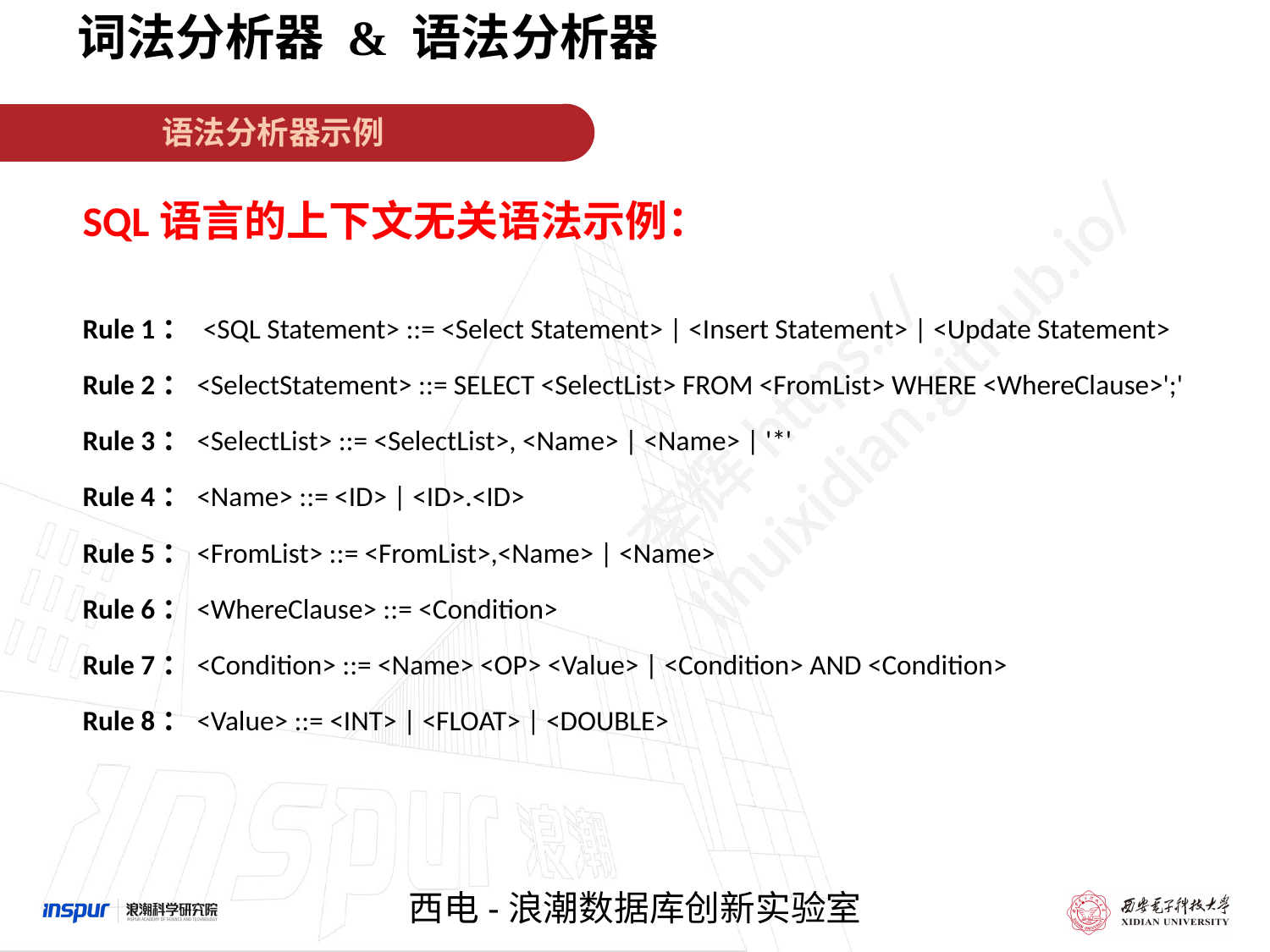

词法分析器 & 语法分析器

语法分析器示例
SQL语言的上下文无关语法示例：

Rule 1： <SQL Statement> ::= <Select Statement> | <Insert Statement> | <Update Statement>
Rule 2：<SelectStatement> ::= SELECT <SelectList> FROM <FromList> WHERE <WhereClause>';'
Rule 3：<SelectList> ::= <SelectList>, <Name> | <Name> | '*'
Rule 4：<Name> ::= <ID> | <ID>.<ID>
Rule 5：<FromList> ::= <FromList>,<Name> | <Name>
Rule 6：<WhereClause> ::= <Condition>
Rule 7：<Condition> ::= <Name> <OP> <Value> | <Condition> AND <Condition>
Rule 8：<Value> ::= <INT> | <FLOAT> | <DOUBLE>